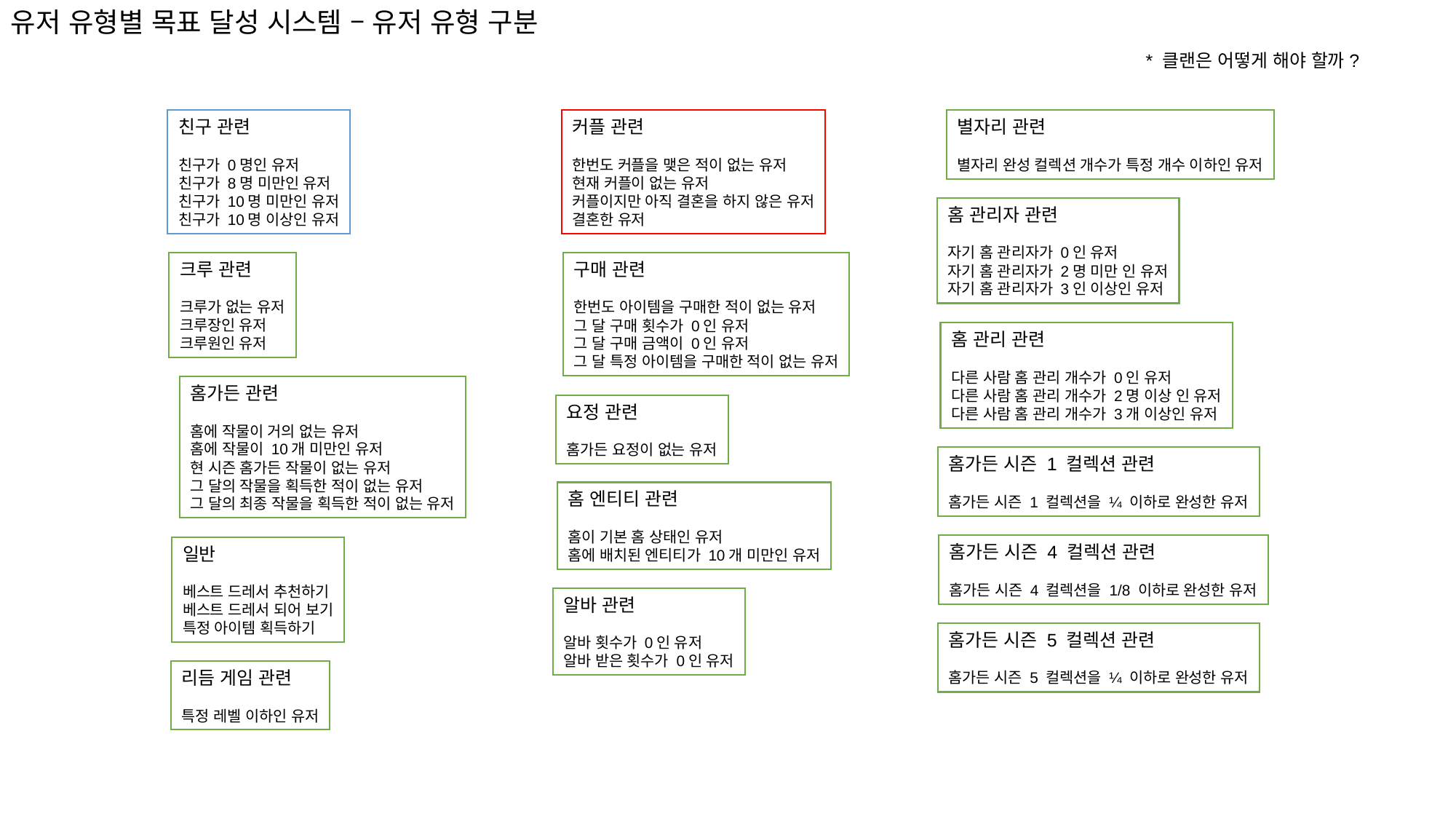

유저 유형별 목표 달성 시스템 – 유저 유형 구분
* 클랜은 어떻게 해야 할까?
친구 관련

친구가 0명인 유저
친구가 8명 미만인 유저
친구가 10명 미만인 유저
친구가 10명 이상인 유저
커플 관련

한번도 커플을 맺은 적이 없는 유저
현재 커플이 없는 유저
커플이지만 아직 결혼을 하지 않은 유저
결혼한 유저
별자리 관련

별자리 완성 컬렉션 개수가 특정 개수 이하인 유저
홈 관리자 관련

자기 홈 관리자가 0인 유저
자기 홈 관리자가 2명 미만 인 유저
자기 홈 관리자가 3인 이상인 유저
크루 관련

크루가 없는 유저
크루장인 유저
크루원인 유저
구매 관련

한번도 아이템을 구매한 적이 없는 유저
그 달 구매 횟수가 0인 유저
그 달 구매 금액이 0인 유저
그 달 특정 아이템을 구매한 적이 없는 유저
홈 관리 관련

다른 사람 홈 관리 개수가 0인 유저
다른 사람 홈 관리 개수가 2명 이상 인 유저
다른 사람 홈 관리 개수가 3개 이상인 유저
홈가든 관련

홈에 작물이 거의 없는 유저
홈에 작물이 10개 미만인 유저
현 시즌 홈가든 작물이 없는 유저
그 달의 작물을 획득한 적이 없는 유저
그 달의 최종 작물을 획득한 적이 없는 유저
요정 관련

홈가든 요정이 없는 유저
홈가든 시즌 1 컬렉션 관련

홈가든 시즌 1 컬렉션을 ¼ 이하로 완성한 유저
홈 엔티티 관련

홈이 기본 홈 상태인 유저
홈에 배치된 엔티티가 10개 미만인 유저
홈가든 시즌 4 컬렉션 관련

홈가든 시즌 4 컬렉션을 1/8 이하로 완성한 유저
일반

베스트 드레서 추천하기
베스트 드레서 되어 보기
특정 아이템 획득하기
알바 관련

알바 횟수가 0인 유저
알바 받은 횟수가 0인 유저
홈가든 시즌 5 컬렉션 관련

홈가든 시즌 5 컬렉션을 ¼ 이하로 완성한 유저
리듬 게임 관련

특정 레벨 이하인 유저